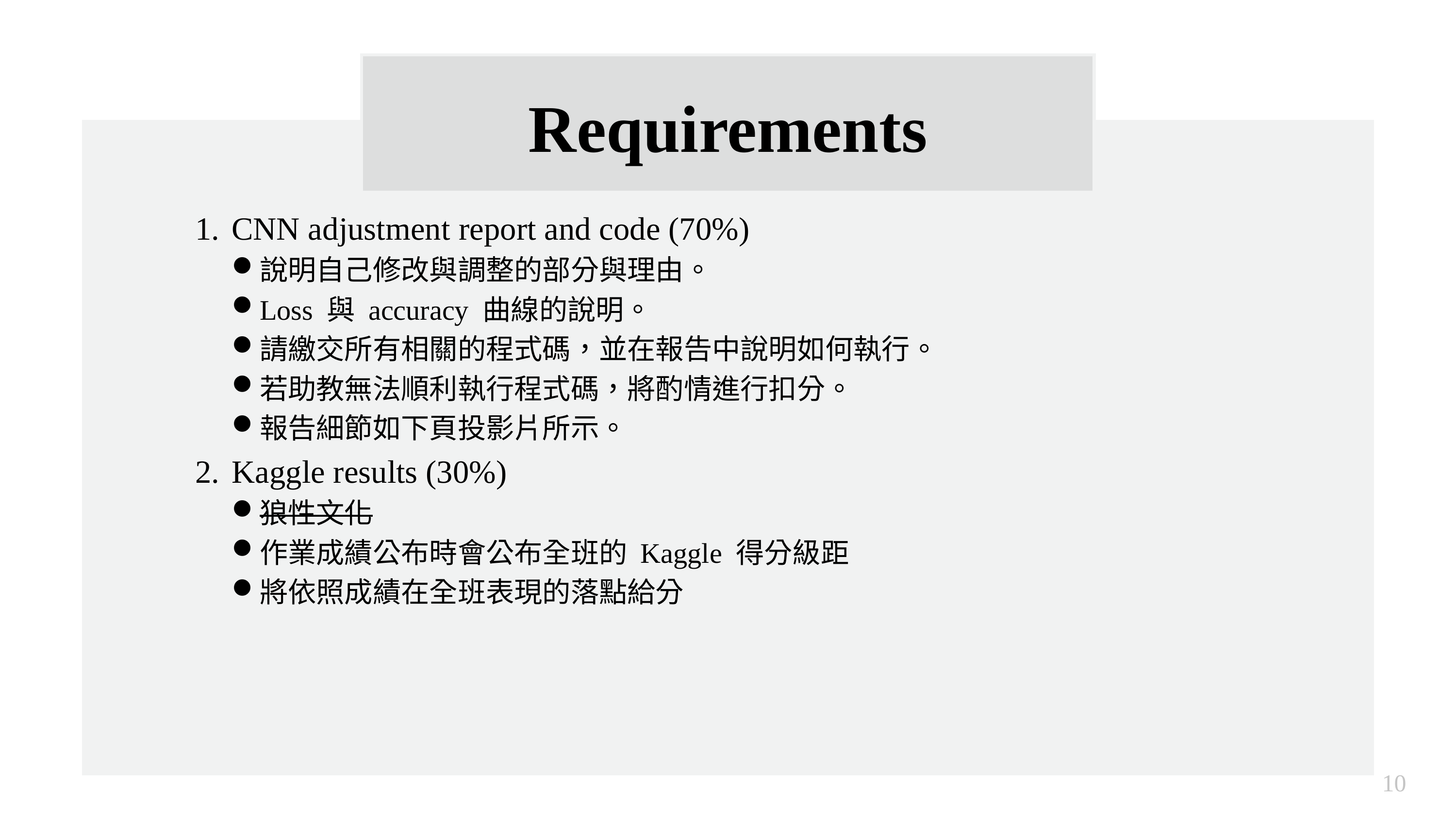

Requirements

CNN adjustment report and code (70%)
說明自己修改與調整的部分與理由。
Loss 與 accuracy 曲線的說明。
請繳交所有相關的程式碼，並在報告中說明如何執行。
若助教無法順利執行程式碼，將酌情進行扣分。
報告細節如下頁投影片所示。
Kaggle results (30%)
狼性文化
作業成績公布時會公布全班的 Kaggle 得分級距
將依照成績在全班表現的落點給分

10